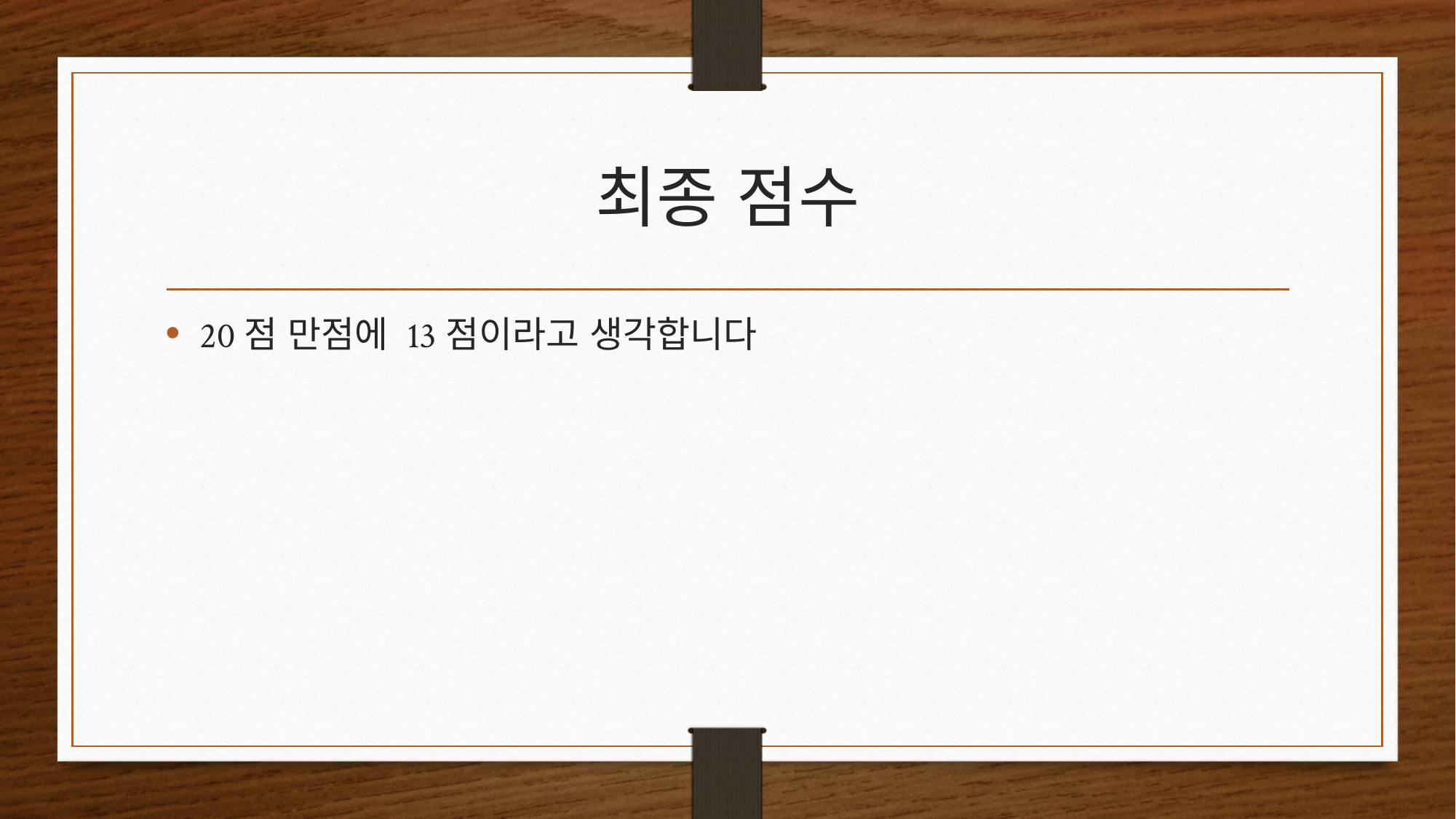

# 최종 점수
20점 만점에 13점이라고 생각합니다